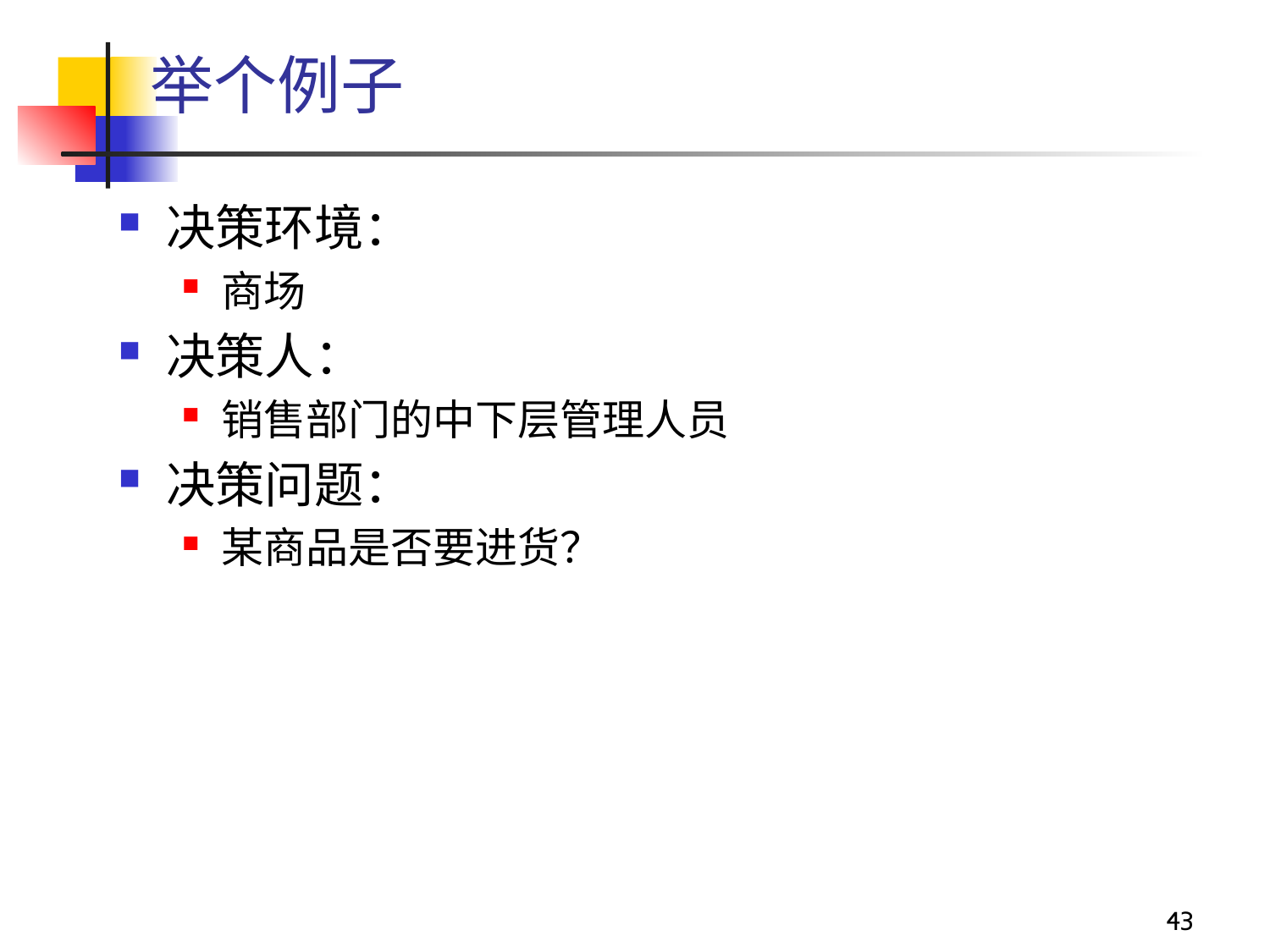

# 举个例子
决策环境：
商场
决策人：
销售部门的中下层管理人员
决策问题：
某商品是否要进货？
43